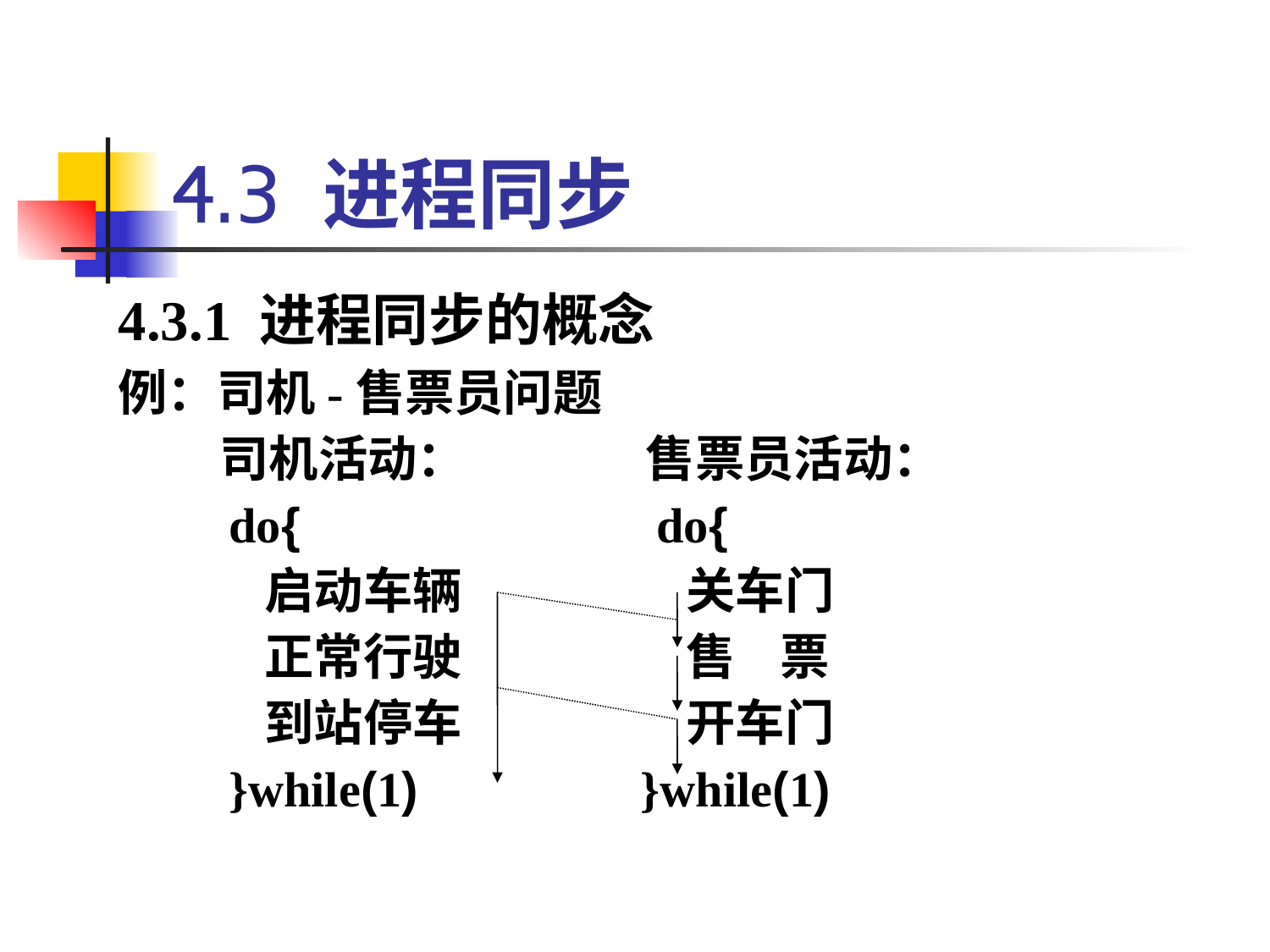

# 4.3 进程同步
4.3.1 进程同步的概念
例：司机-售票员问题
        司机活动：                售票员活动：
         do{                             do{
            启动车辆                    关车门
            正常行驶                    售    票
            到站停车                    开车门
         }while(1)                  }while(1)